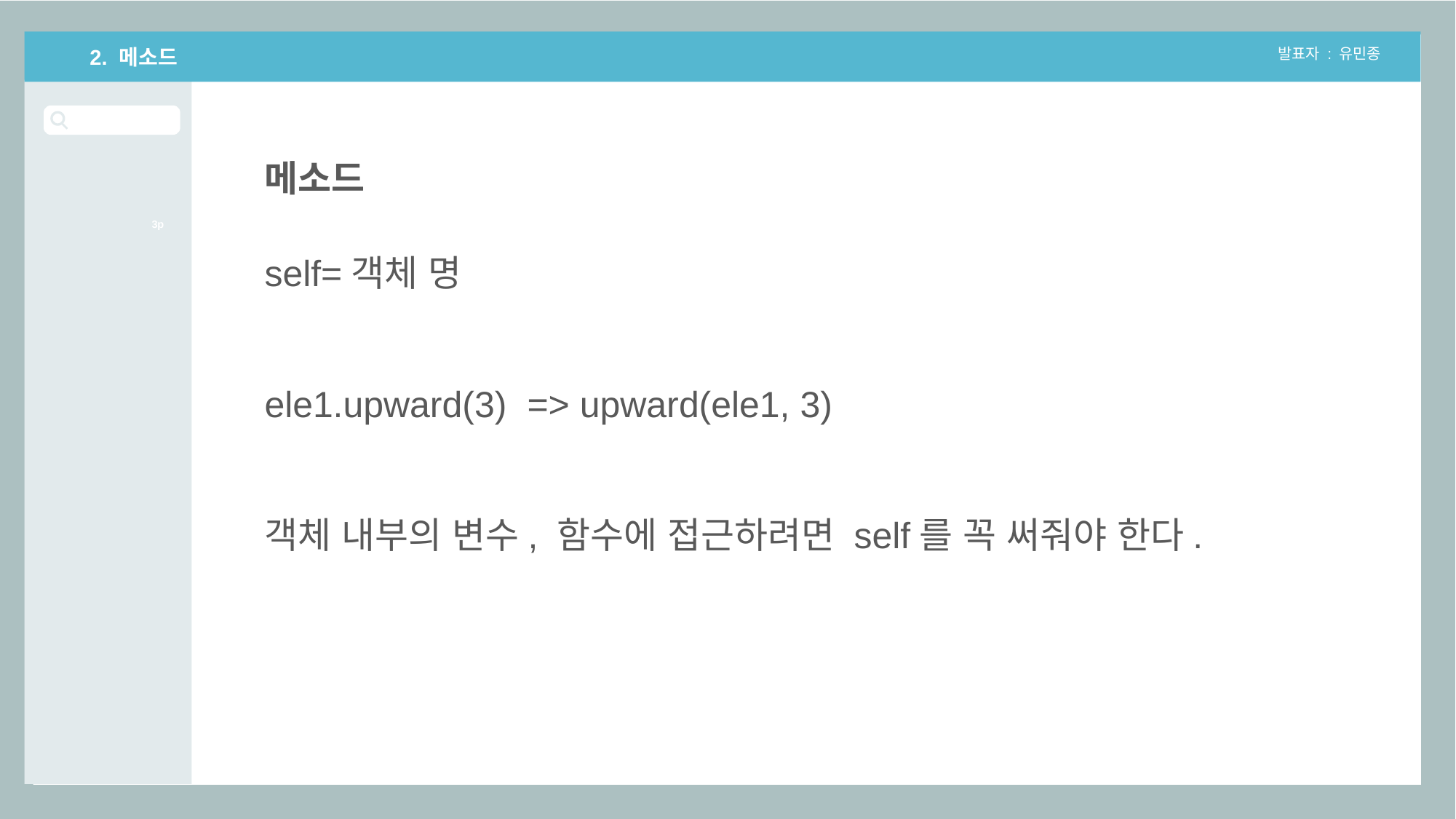

2. 메소드
발표자 : 유민종

메소드
3p
self=객체 명

ele1.upward(3)  => upward(ele1, 3)

객체 내부의 변수, 함수에 접근하려면 self를 꼭 써줘야 한다.